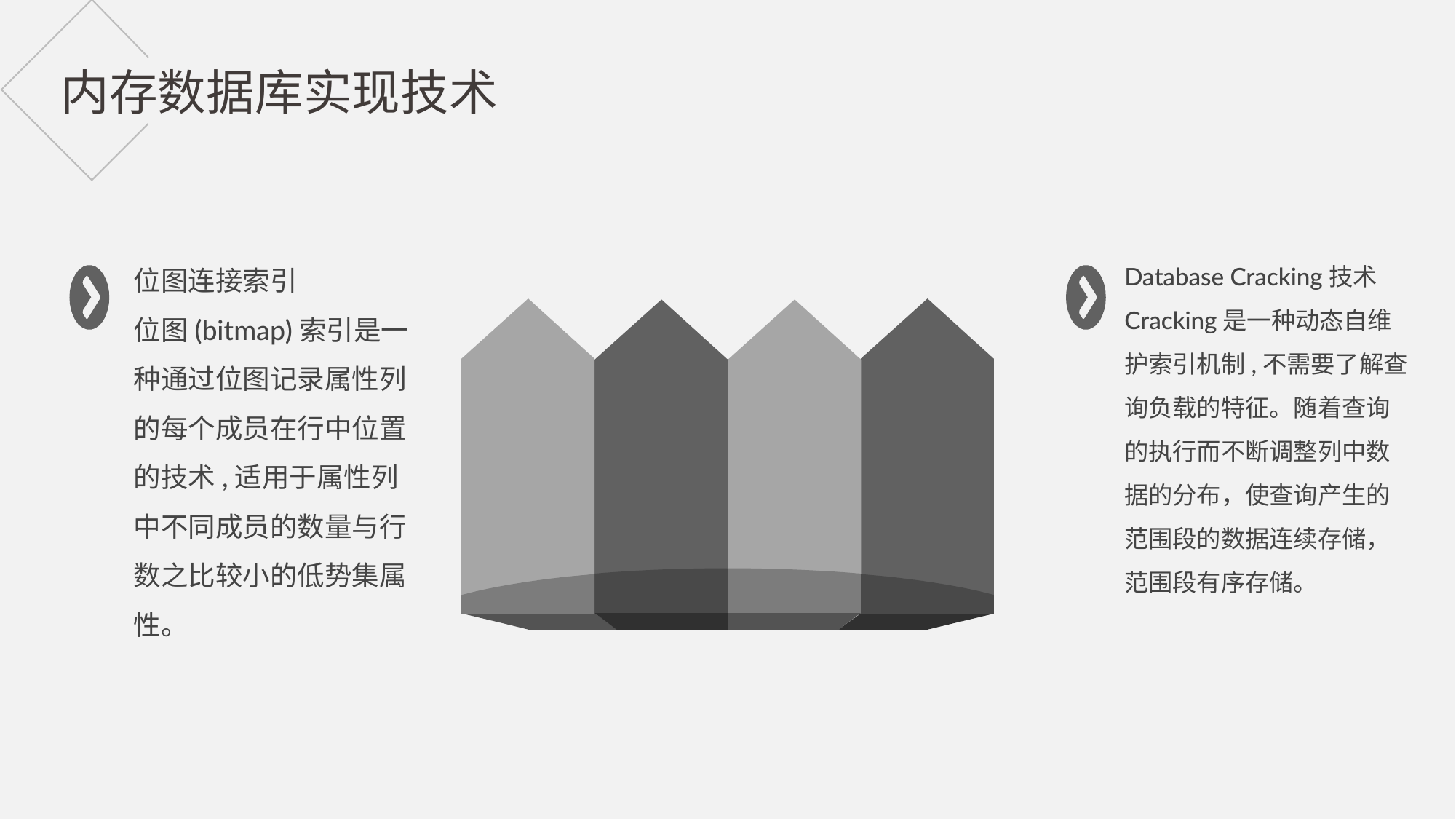

内存数据库实现技术

位图连接索引
位图(bitmap)索引是一种通过位图记录属性列的每个成员在行中位置的技术,适用于属性列中不同成员的数量与行数之比较小的低势集属性。
Database Cracking技术
Cracking是一种动态自维护索引机制,不需要了解查询负载的特征。随着查询的执行而不断调整列中数据的分布，使查询产生的范围段的数据连续存储，范围段有序存储。